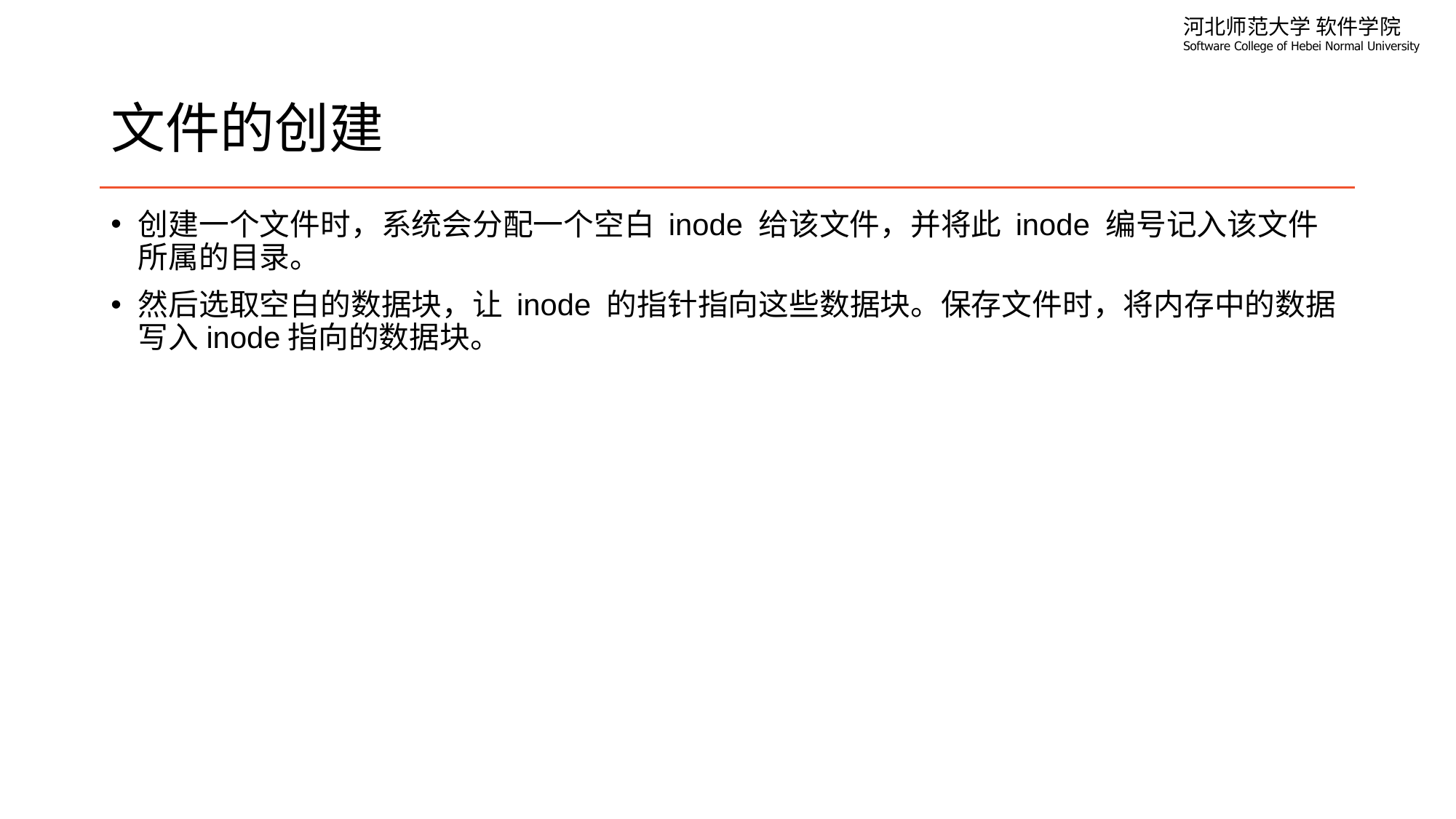

# 文件的创建
创建一个文件时，系统会分配一个空白 inode 给该文件，并将此 inode 编号记入该文件所属的目录。
然后选取空白的数据块，让 inode 的指针指向这些数据块。保存文件时，将内存中的数据写入inode指向的数据块。